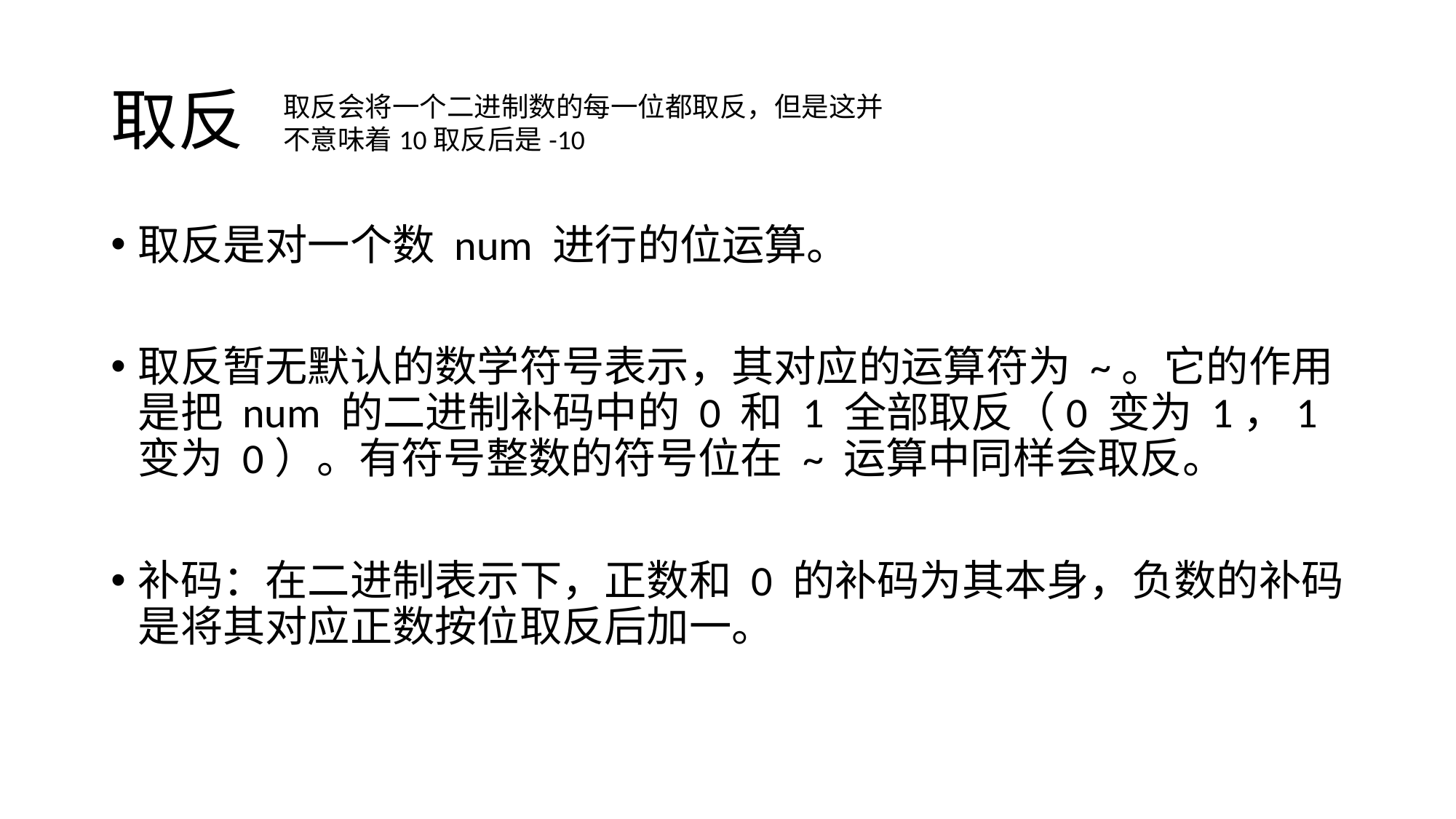

# 取反
取反会将一个二进制数的每一位都取反，但是这并不意味着10取反后是-10
取反是对一个数 num 进行的位运算。

取反暂无默认的数学符号表示，其对应的运算符为 ~。它的作用是把 num 的二进制补码中的 0 和 1 全部取反（0 变为 1，1 变为 0）。有符号整数的符号位在 ~ 运算中同样会取反。

补码：在二进制表示下，正数和 0 的补码为其本身，负数的补码是将其对应正数按位取反后加一。